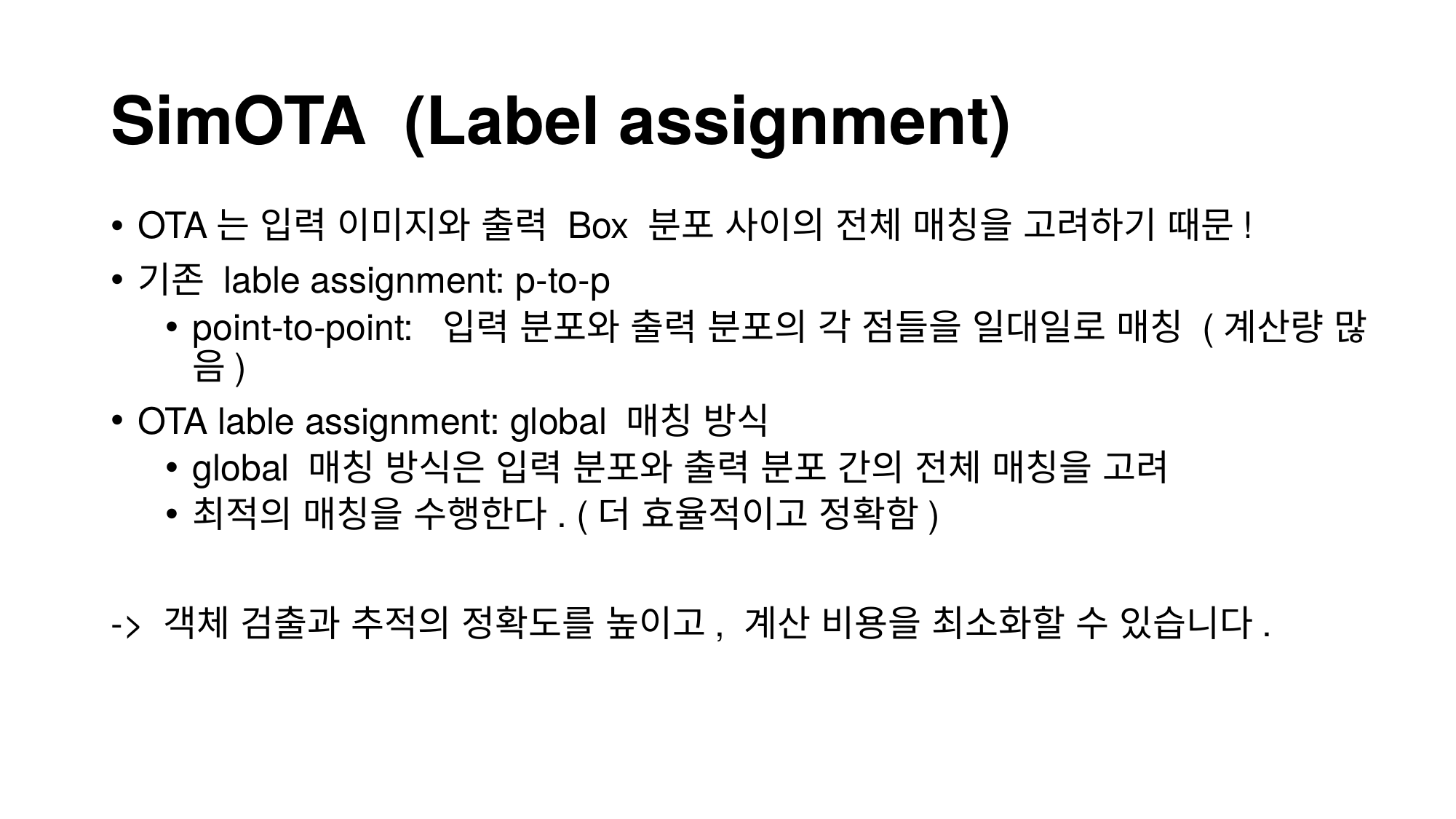

# SimOTA  (Label assignment)
OTA는 입력 이미지와 출력 Box 분포 사이의 전체 매칭을 고려하기 때문!
기존 lable assignment: p-to-p
point-to-point:  입력 분포와 출력 분포의 각 점들을 일대일로 매칭 (계산량 많음)
OTA lable assignment: global 매칭 방식
global 매칭 방식은 입력 분포와 출력 분포 간의 전체 매칭을 고려
최적의 매칭을 수행한다. (더 효율적이고 정확함)

-> 객체 검출과 추적의 정확도를 높이고, 계산 비용을 최소화할 수 있습니다.